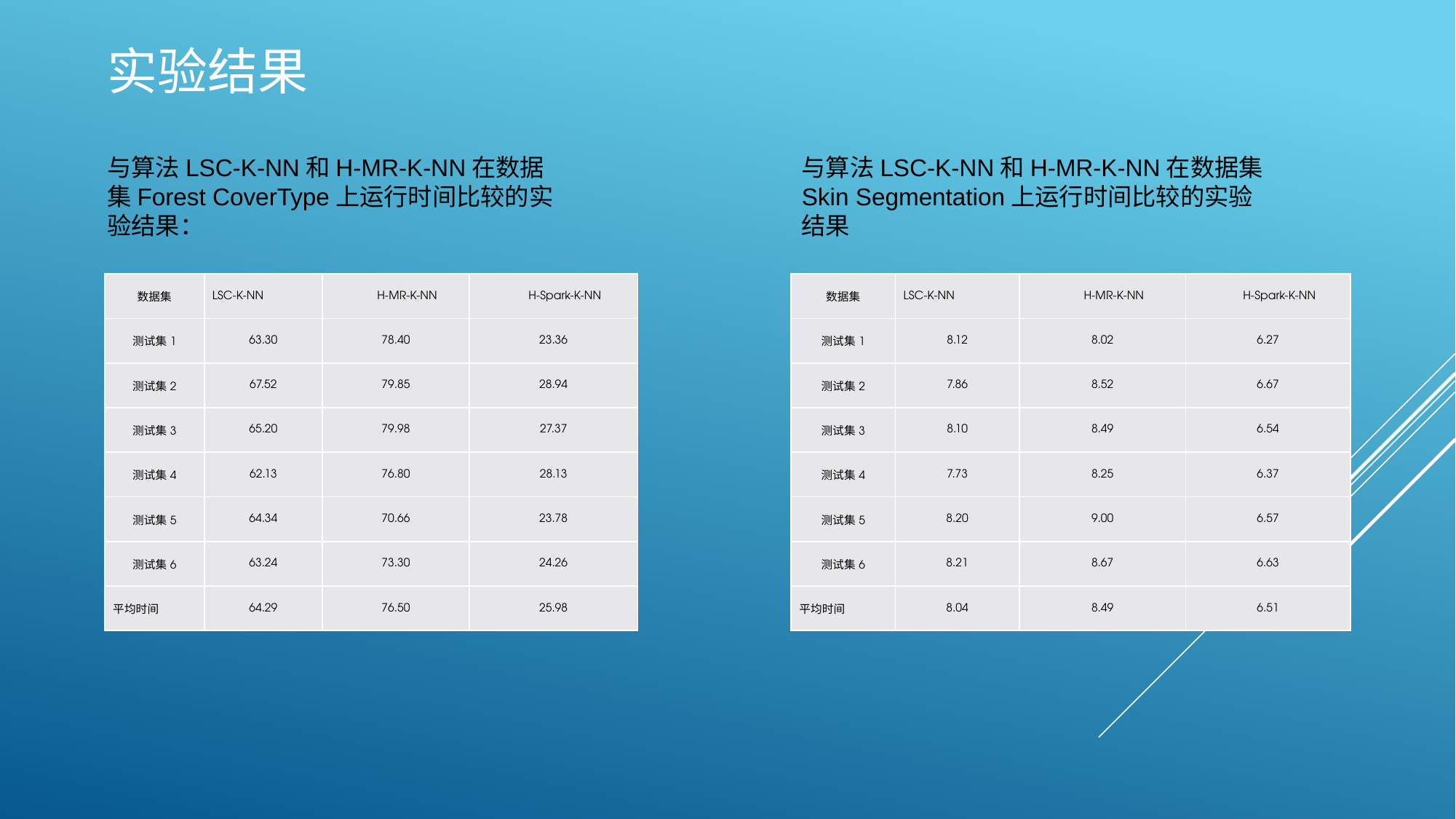

# 实验结果
与算法LSC-K-NN和H-MR-K-NN在数据集Forest CoverType上运行时间比较的实验结果：

与算法LSC-K-NN和H-MR-K-NN在数据集Skin Segmentation上运行时间比较的实验结果
| 数据集 | LSC-K-NN | H-MR-K-NN | H-Spark-K-NN |
| --- | --- | --- | --- |
| 测试集1 | 63.30 | 78.40 | 23.36 |
| 测试集2 | 67.52 | 79.85 | 28.94 |
| 测试集3 | 65.20 | 79.98 | 27.37 |
| 测试集4 | 62.13 | 76.80 | 28.13 |
| 测试集5 | 64.34 | 70.66 | 23.78 |
| 测试集6 | 63.24 | 73.30 | 24.26 |
| 平均时间 | 64.29 | 76.50 | 25.98 |
| 数据集 | LSC-K-NN | H-MR-K-NN | H-Spark-K-NN |
| --- | --- | --- | --- |
| 测试集1 | 8.12 | 8.02 | 6.27 |
| 测试集2 | 7.86 | 8.52 | 6.67 |
| 测试集3 | 8.10 | 8.49 | 6.54 |
| 测试集4 | 7.73 | 8.25 | 6.37 |
| 测试集5 | 8.20 | 9.00 | 6.57 |
| 测试集6 | 8.21 | 8.67 | 6.63 |
| 平均时间 | 8.04 | 8.49 | 6.51 |